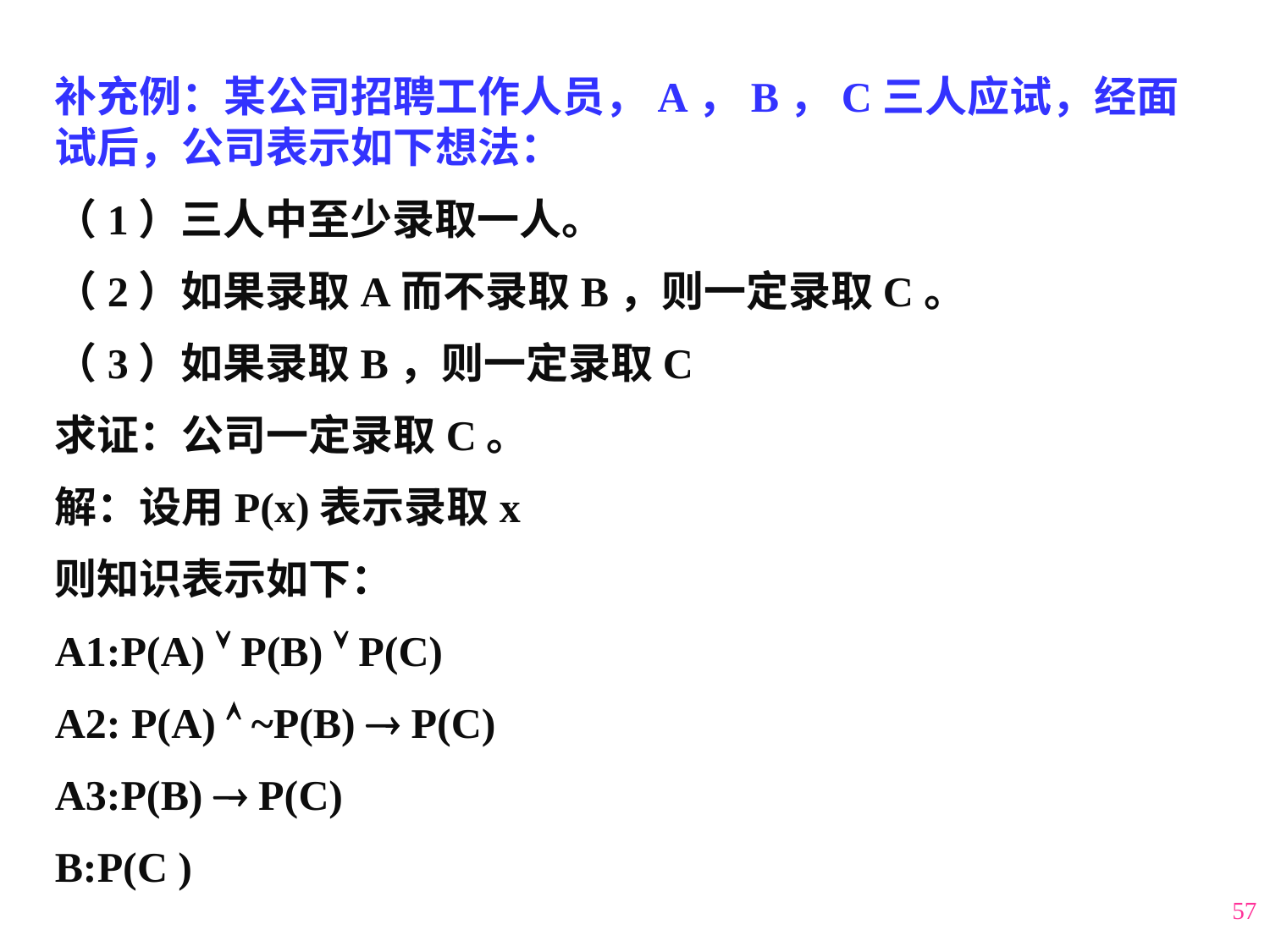

补充例：某公司招聘工作人员，A，B，C三人应试，经面试后，公司表示如下想法：
（1）三人中至少录取一人。
（2）如果录取A而不录取B，则一定录取C。
（3）如果录取B，则一定录取C
求证：公司一定录取C。
解：设用P(x)表示录取x
则知识表示如下：
A1:P(A) ∨ P(B) ∨ P(C)
A2: P(A) ∧ ~P(B) → P(C)
A3:P(B) → P(C)
B:P(C )

57